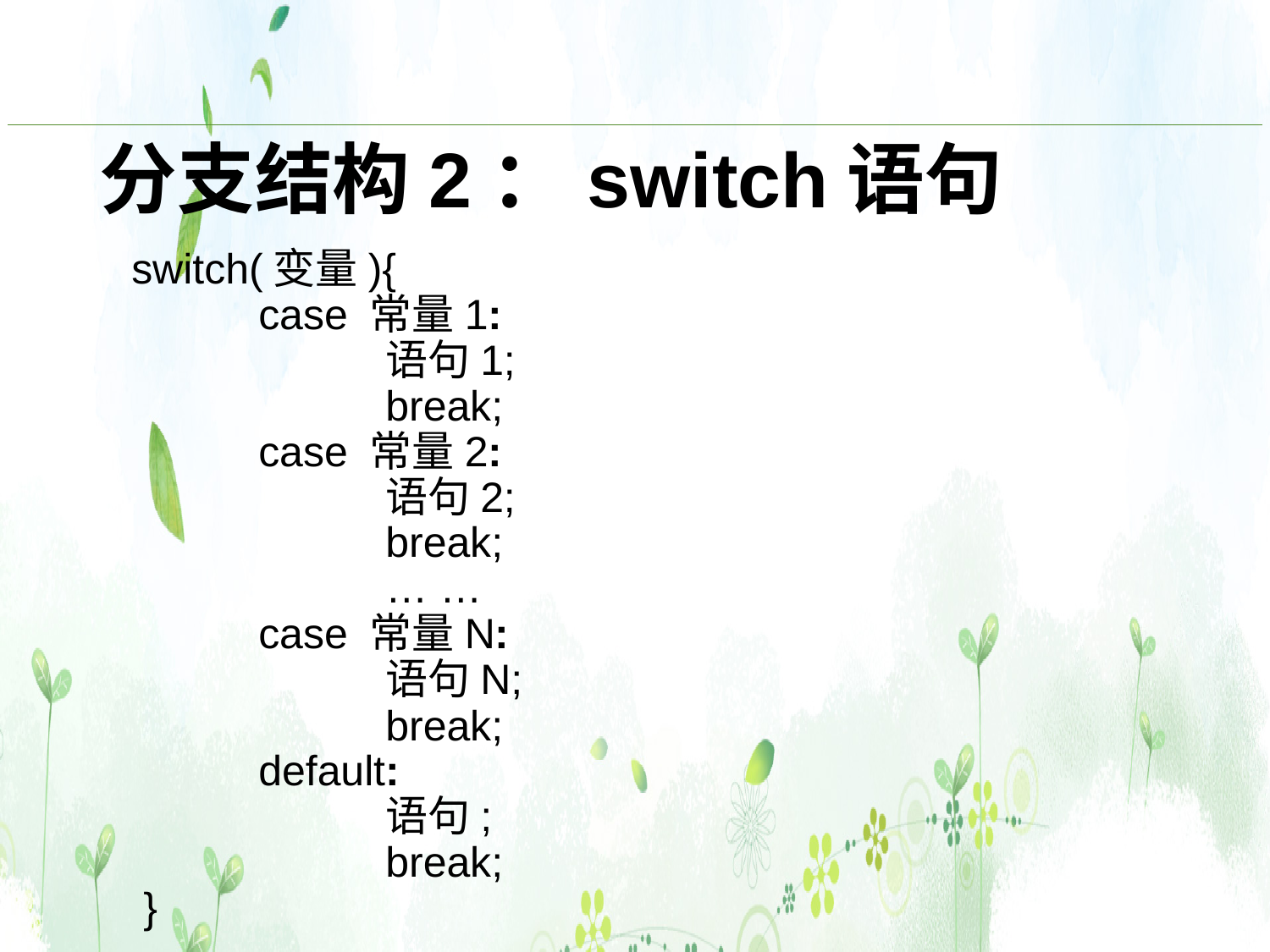

# 分支结构2：switch语句
	switch(变量){
		case 常量1:
			语句1;
			break;
		case 常量2:
			语句2;
			break;
			… …
		case 常量N:
			语句N;
			break;
		default:
			语句;
			break;
	 }